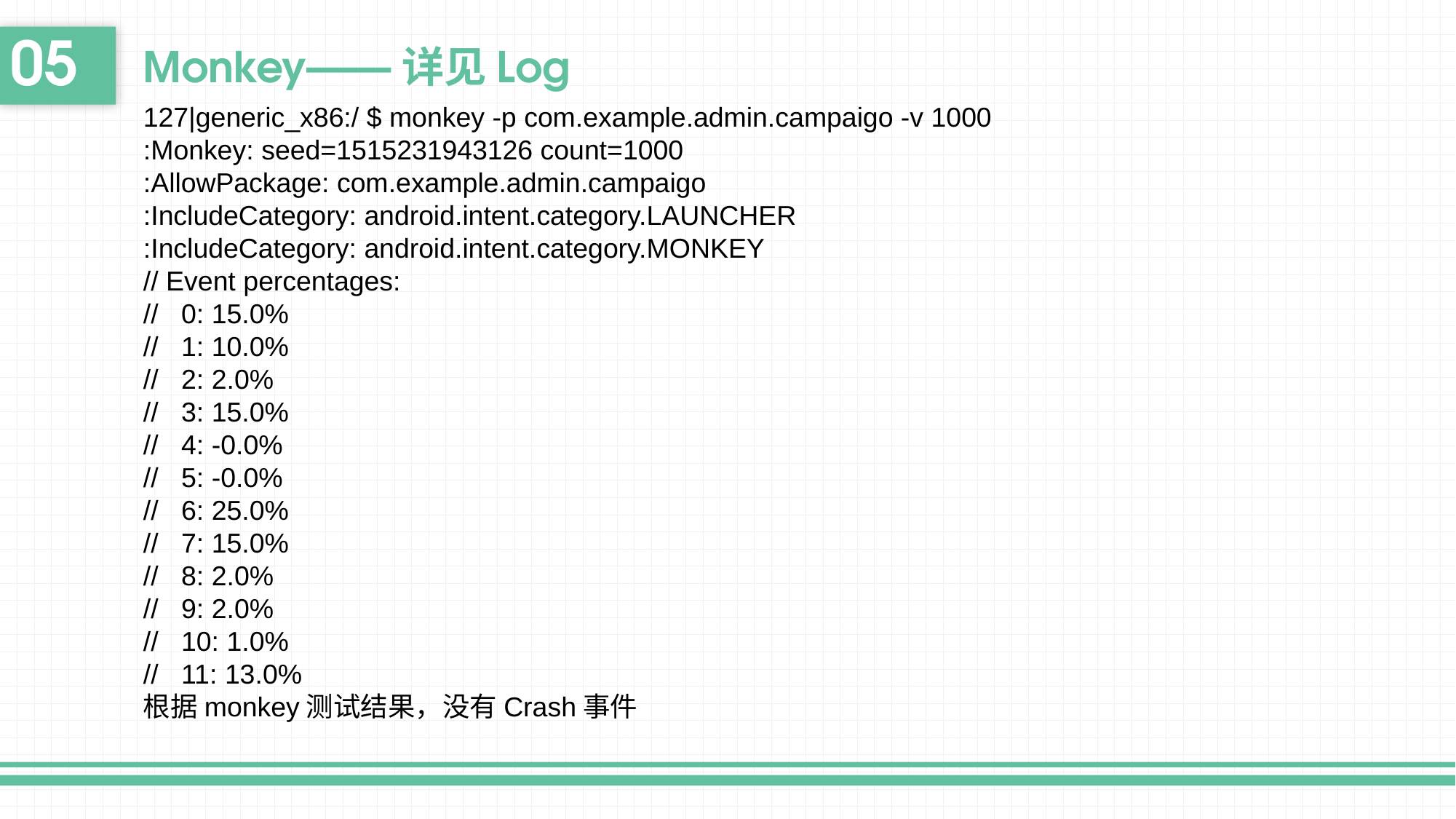

05
Monkey——详见Log
127|generic_x86:/ $ monkey -p com.example.admin.campaigo -v 1000
:Monkey: seed=1515231943126 count=1000
:AllowPackage: com.example.admin.campaigo
:IncludeCategory: android.intent.category.LAUNCHER
:IncludeCategory: android.intent.category.MONKEY
// Event percentages:
//   0: 15.0%
//   1: 10.0%
//   2: 2.0%
//   3: 15.0%
//   4: -0.0%
//   5: -0.0%
//   6: 25.0%
//   7: 15.0%
//   8: 2.0%
//   9: 2.0%
//   10: 1.0%
//   11: 13.0%
根据monkey测试结果，没有Crash事件